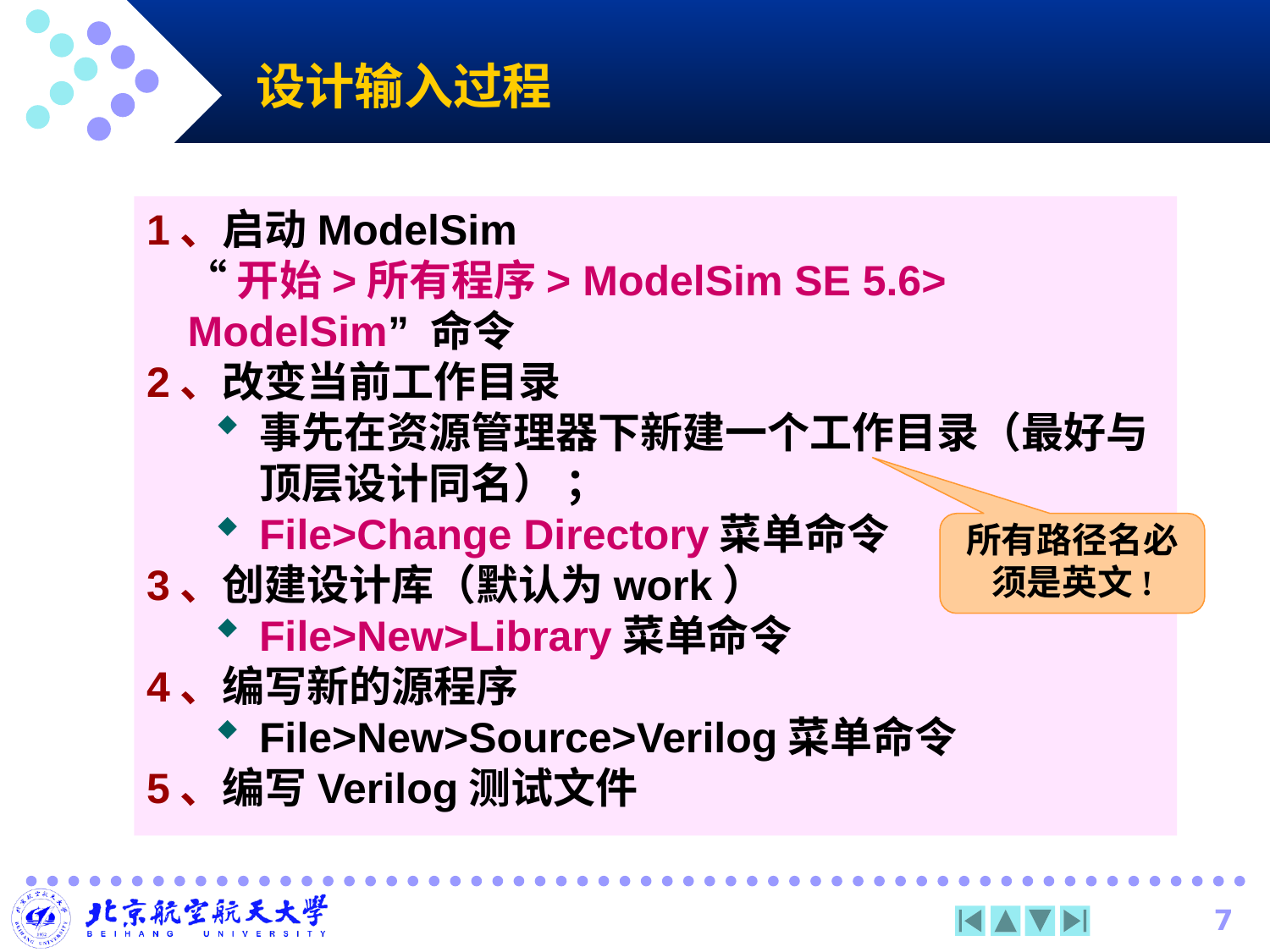

# 设计输入过程
1、启动ModelSim
    “开始>所有程序> ModelSim SE 5.6> ModelSim” 命令
2、改变当前工作目录
事先在资源管理器下新建一个工作目录（最好与顶层设计同名） ；
File>Change Directory菜单命令
3、创建设计库（默认为work）
File>New>Library菜单命令
4、编写新的源程序
File>New>Source>Verilog菜单命令
5、编写Verilog测试文件
所有路径名必须是英文!
7